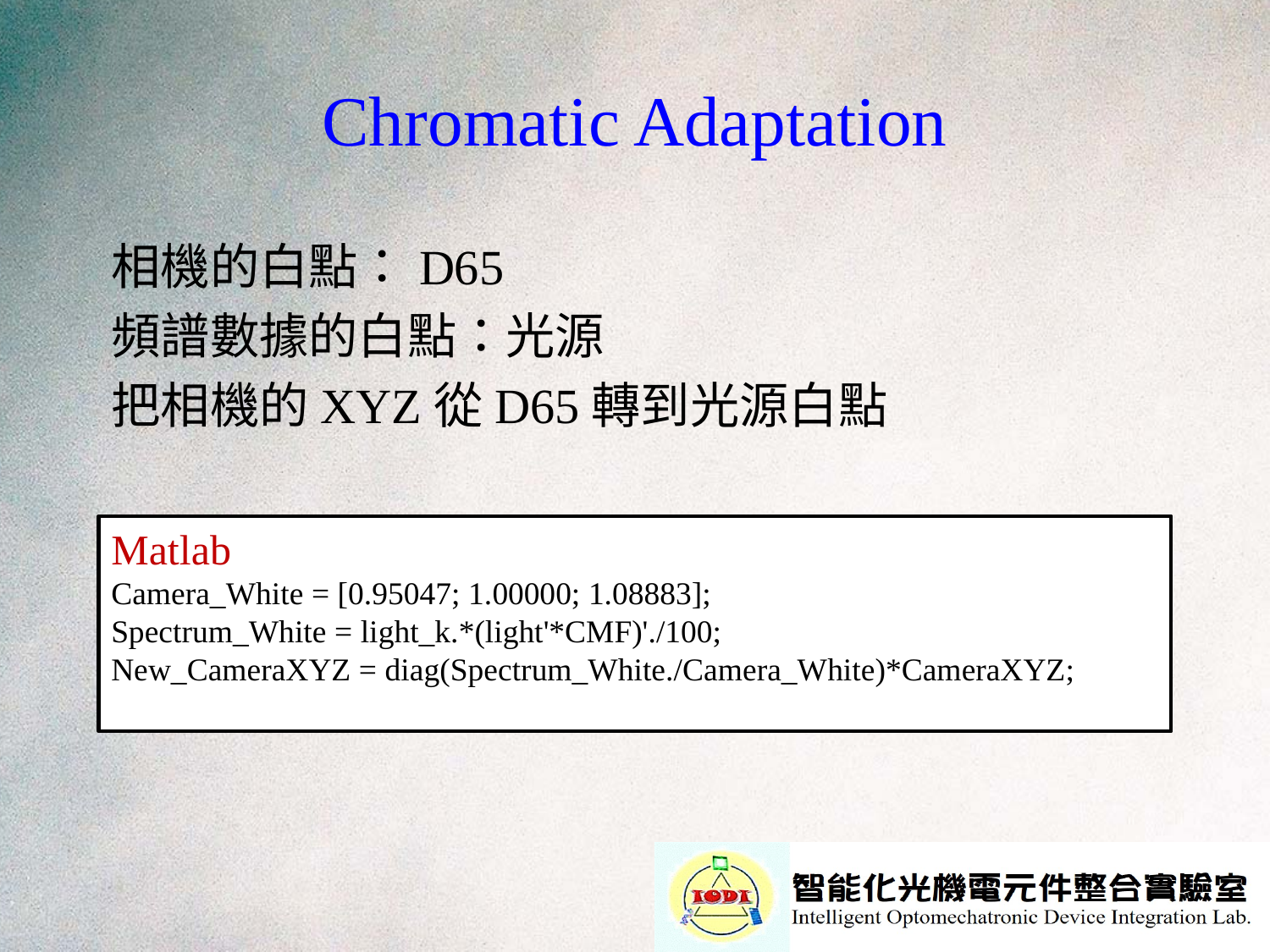

# Chromatic Adaptation
相機的白點：D65
頻譜數據的白點：光源
把相機的XYZ從D65轉到光源白點

Matlab
Camera_White = [0.95047; 1.00000; 1.08883];
Spectrum_White = light_k.*(light'*CMF)'./100;
New_CameraXYZ = diag(Spectrum_White./Camera_White)*CameraXYZ;